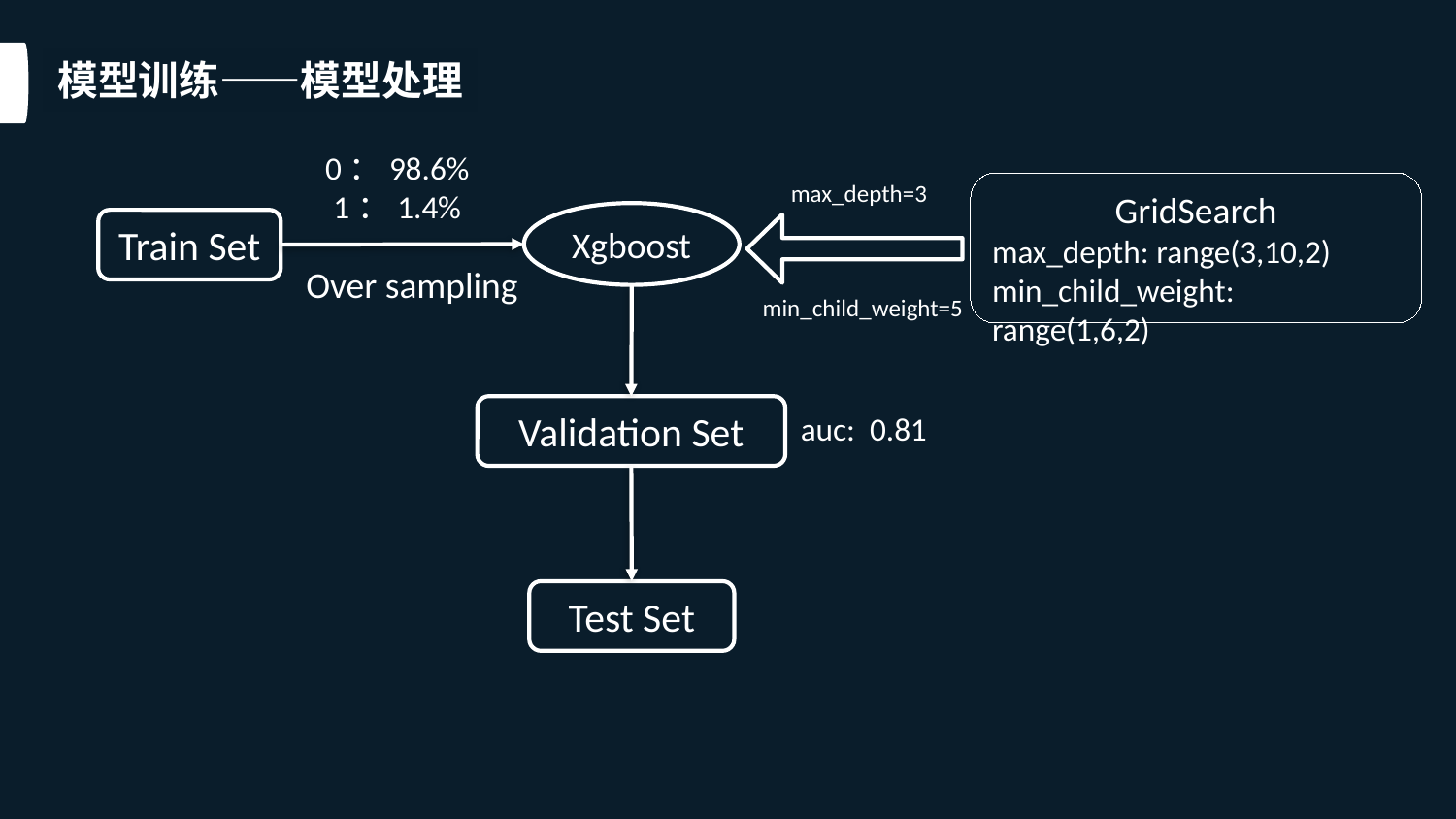

模型训练——模型处理
0：98.6%
1：1.4%
max_depth=3
GridSearch
max_depth: range(3,10,2)
min_child_weight: range(1,6,2)
Xgboost
Train Set

Over sampling
min_child_weight=5
Validation Set
auc:  0.81
Test Set